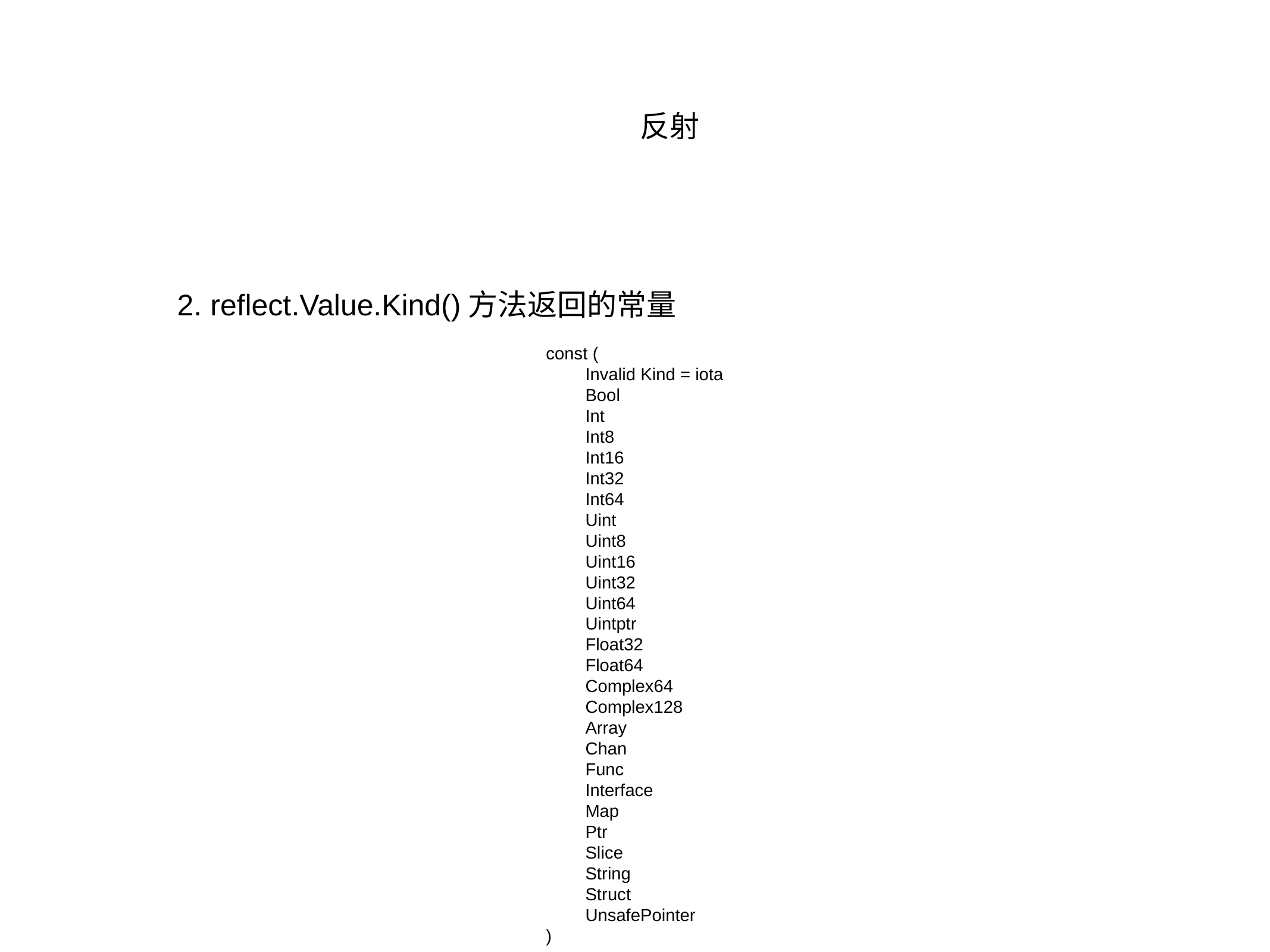

反射
2. reflect.Value.Kind()方法返回的常量
const (
        Invalid Kind = iota
        Bool
        Int
        Int8
        Int16
        Int32
        Int64
        Uint
        Uint8
        Uint16
        Uint32
        Uint64
        Uintptr
        Float32
        Float64
        Complex64
        Complex128
        Array
        Chan
        Func
        Interface
        Map
        Ptr
        Slice
        String
        Struct
        UnsafePointer
)